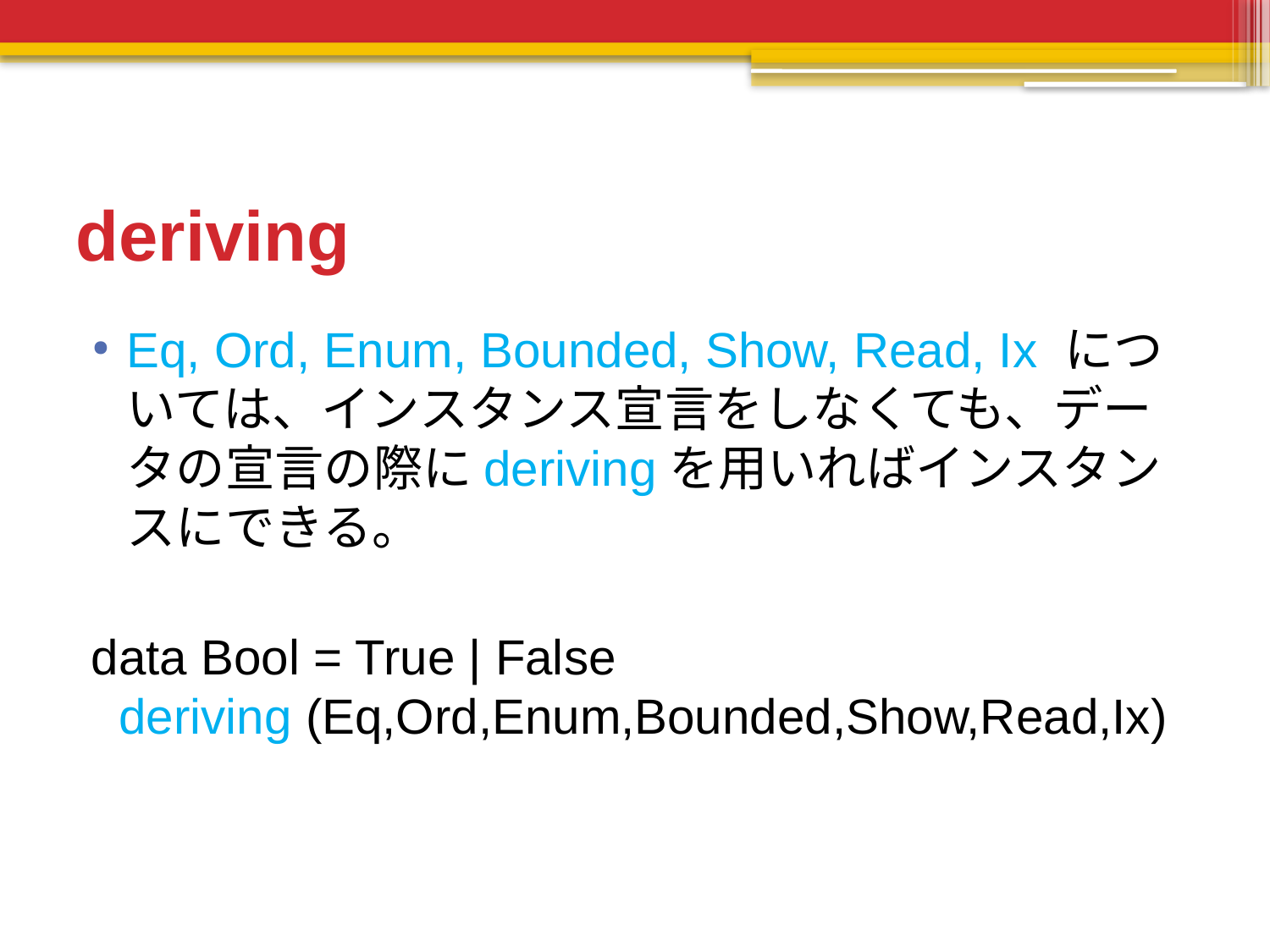

# deriving
Eq, Ord, Enum, Bounded, Show, Read, Ix については、インスタンス宣言をしなくても、データの宣言の際にderivingを用いればインスタンスにできる。

data Bool = True | False
  deriving (Eq,Ord,Enum,Bounded,Show,Read,Ix)